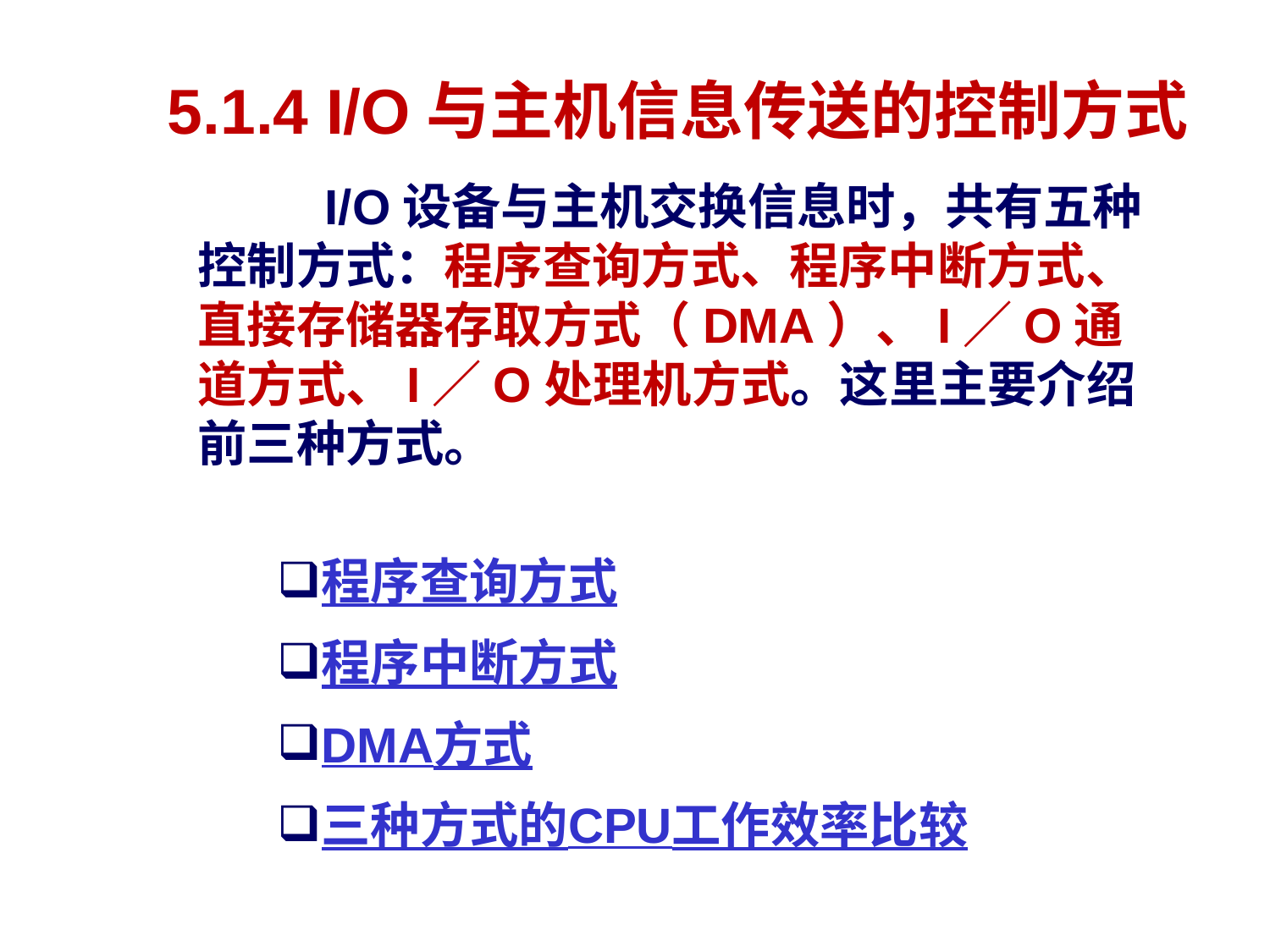

# 5.1.4 I/O与主机信息传送的控制方式
		I/O设备与主机交换信息时，共有五种控制方式：程序查询方式、程序中断方式、直接存储器存取方式（DMA）、I／O通道方式、I／O处理机方式。这里主要介绍前三种方式。

程序查询方式
程序中断方式
DMA方式
三种方式的CPU工作效率比较